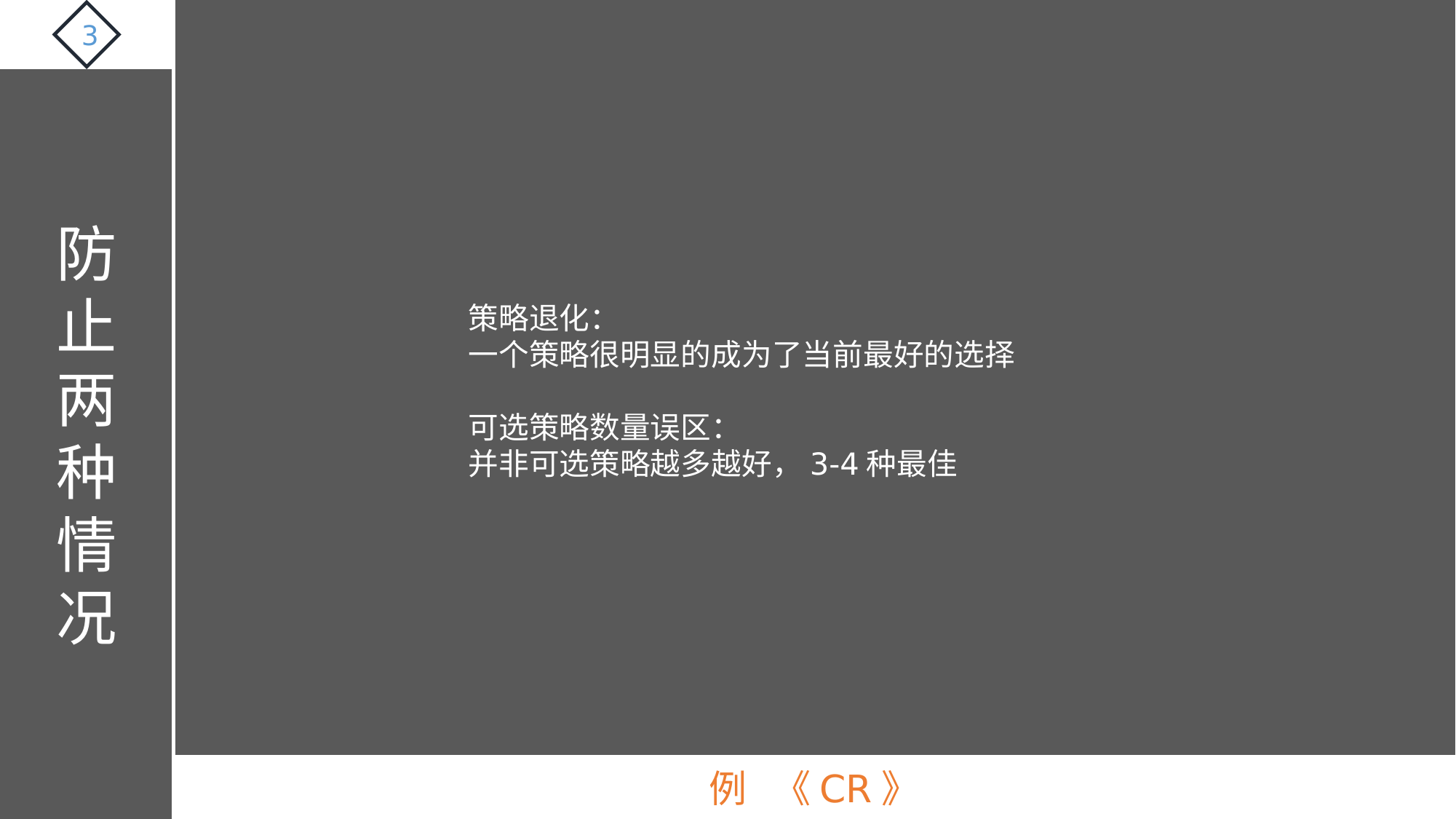

3
防止两种情况
策略退化：
一个策略很明显的成为了当前最好的选择

可选策略数量误区：
并非可选策略越多越好，3-4种最佳
例   《CR》